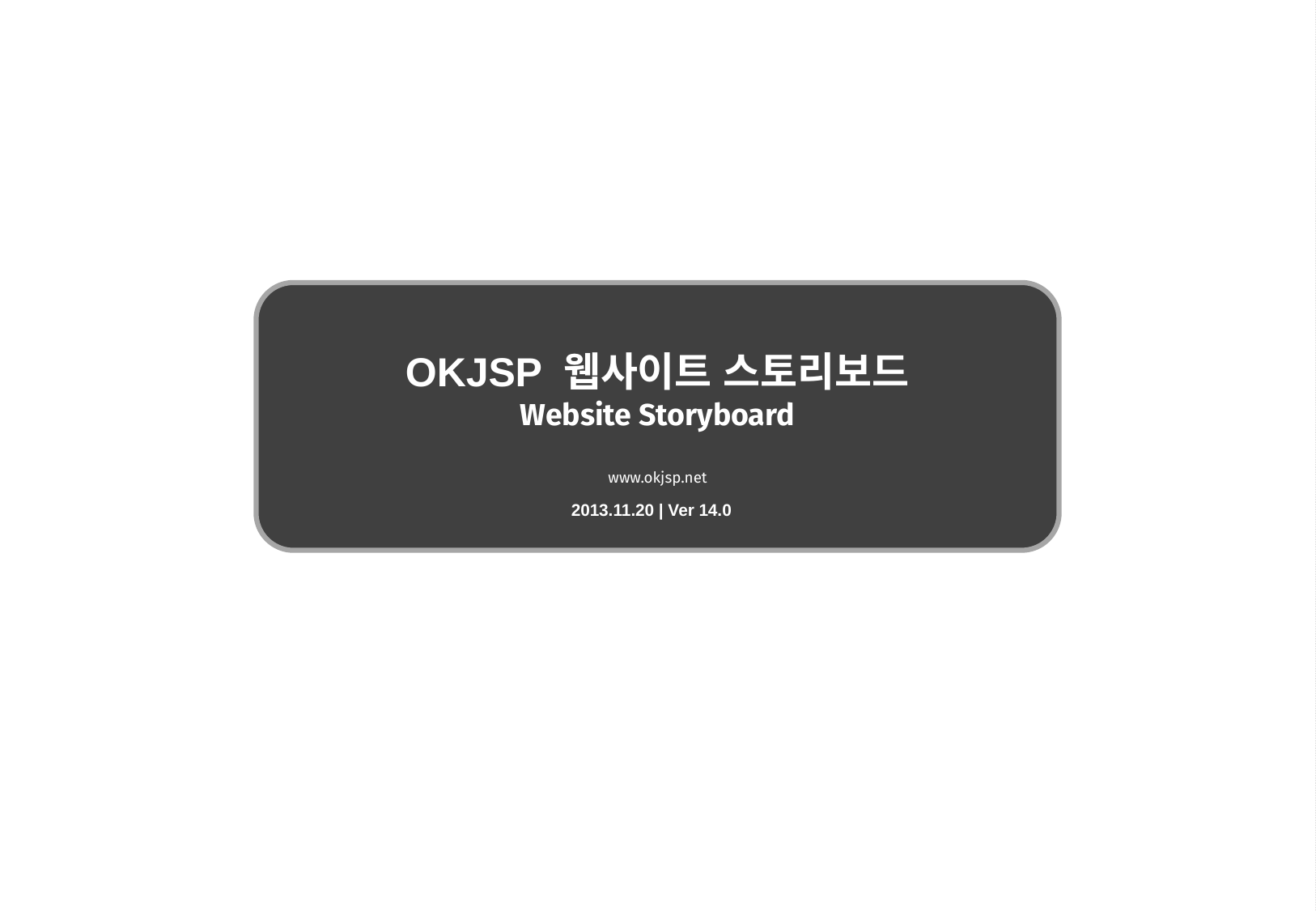

OKJSP 웹사이트 스토리보드
Website Storyboard

www.okjsp.net
2013.11.20 | Ver 14.0